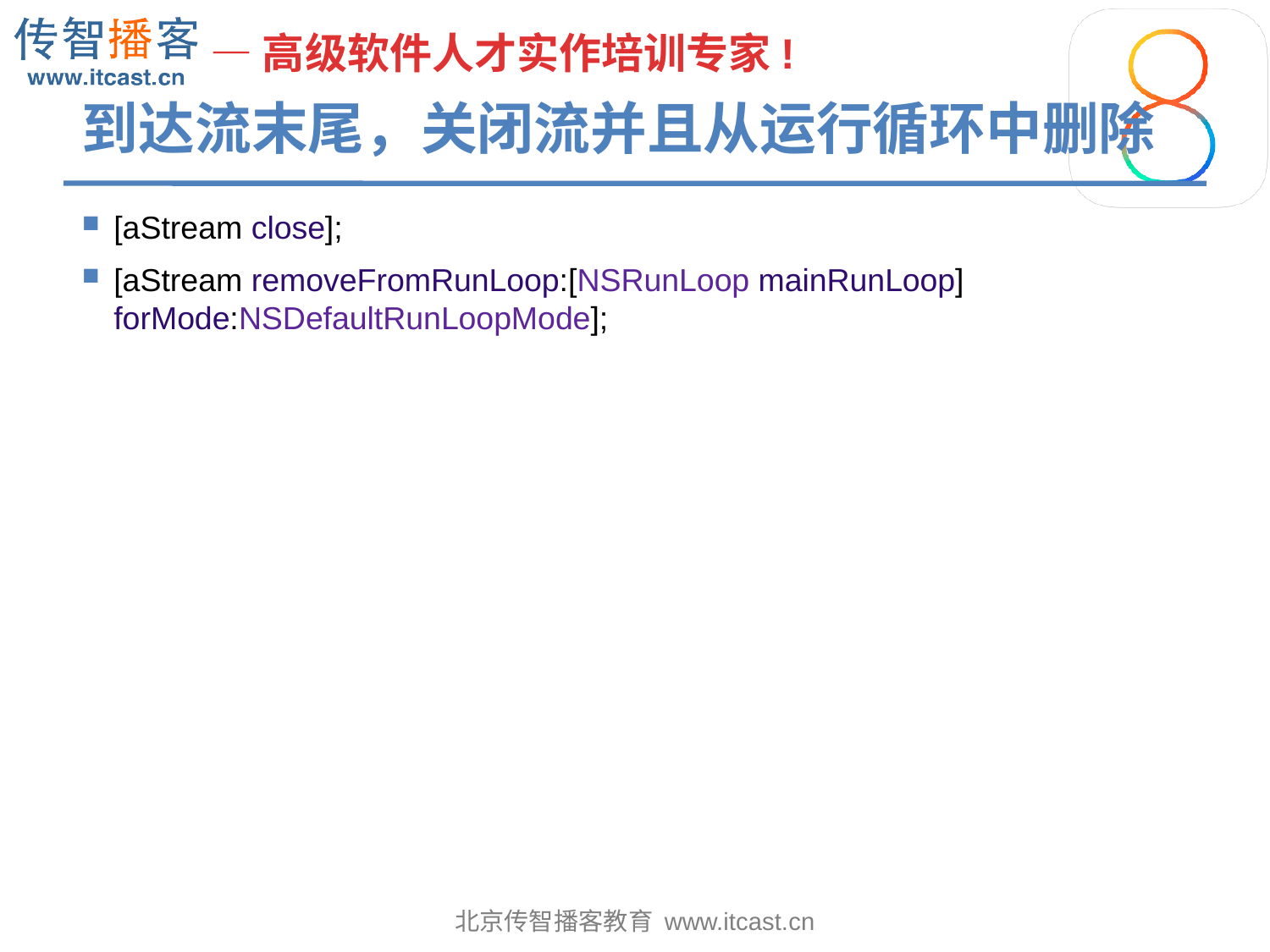

# 到达流末尾，关闭流并且从运行循环中删除
[aStream close];
[aStream removeFromRunLoop:[NSRunLoop mainRunLoop] forMode:NSDefaultRunLoopMode];